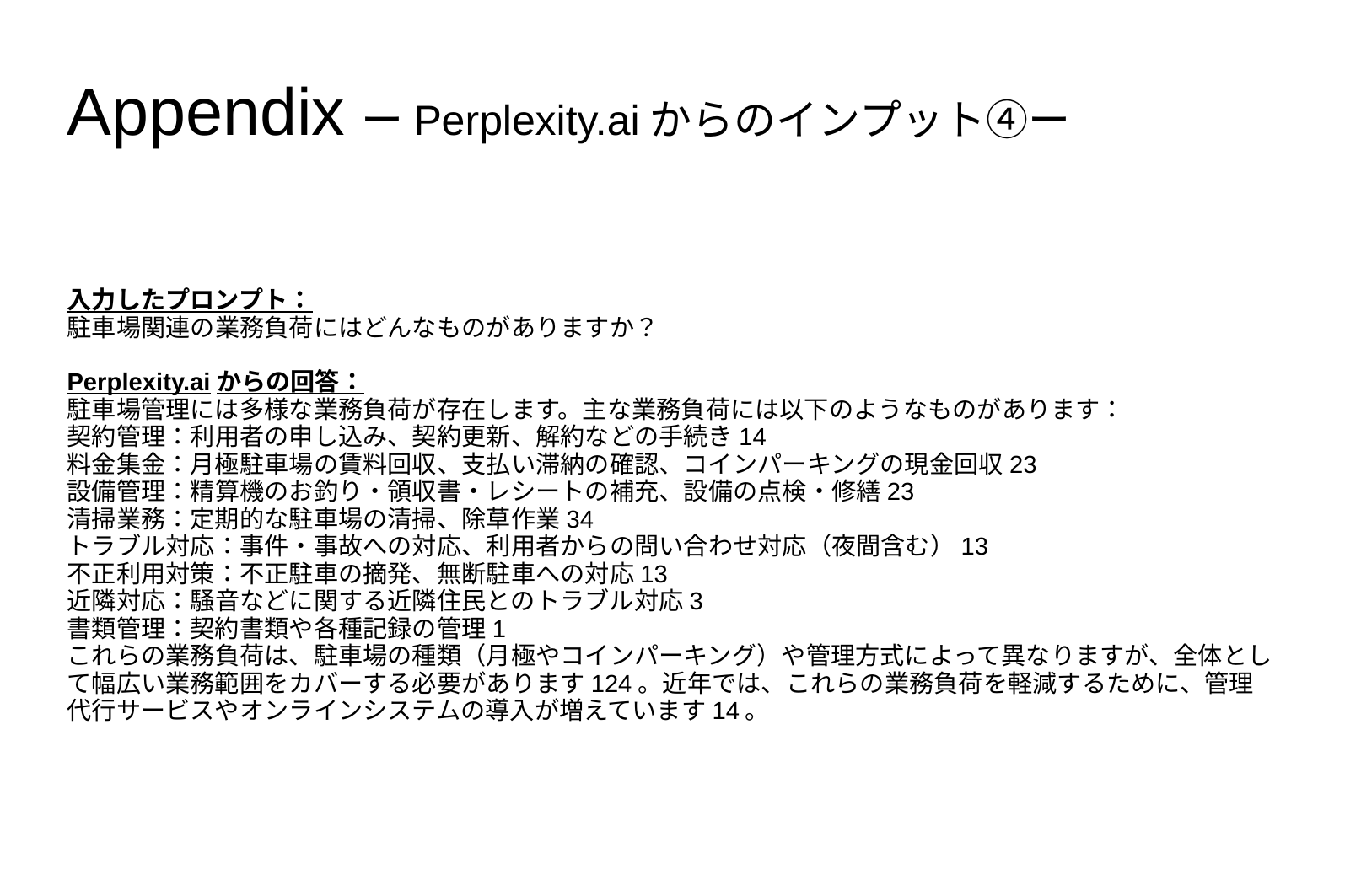

# AppendixーPerplexity.aiからのインプット④ー
入力したプロンプト：
駐車場関連の業務負荷にはどんなものがありますか？

Perplexity.aiからの回答：
駐車場管理には多様な業務負荷が存在します。主な業務負荷には以下のようなものがあります：
契約管理：利用者の申し込み、契約更新、解約などの手続き14
料金集金：月極駐車場の賃料回収、支払い滞納の確認、コインパーキングの現金回収23
設備管理：精算機のお釣り・領収書・レシートの補充、設備の点検・修繕23
清掃業務：定期的な駐車場の清掃、除草作業34
トラブル対応：事件・事故への対応、利用者からの問い合わせ対応（夜間含む）13
不正利用対策：不正駐車の摘発、無断駐車への対応13
近隣対応：騒音などに関する近隣住民とのトラブル対応3
書類管理：契約書類や各種記録の管理1
これらの業務負荷は、駐車場の種類（月極やコインパーキング）や管理方式によって異なりますが、全体として幅広い業務範囲をカバーする必要があります124。近年では、これらの業務負荷を軽減するために、管理代行サービスやオンラインシステムの導入が増えています14。